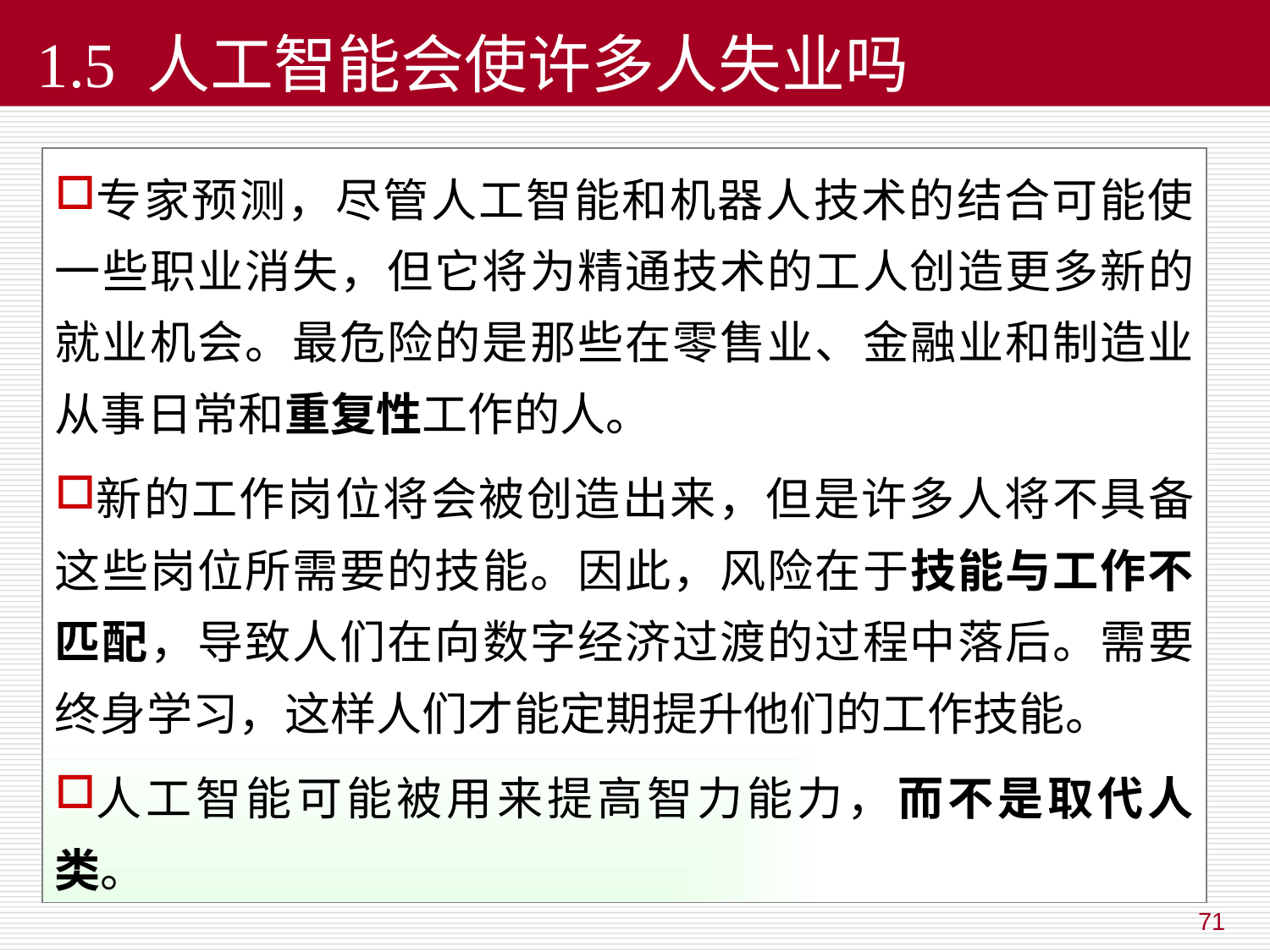

1.5 人工智能会使许多人失业吗
专家预测，尽管人工智能和机器人技术的结合可能使一些职业消失，但它将为精通技术的工人创造更多新的就业机会。最危险的是那些在零售业、金融业和制造业从事日常和重复性工作的人。
新的工作岗位将会被创造出来，但是许多人将不具备这些岗位所需要的技能。因此，风险在于技能与工作不匹配，导致人们在向数字经济过渡的过程中落后。需要终身学习，这样人们才能定期提升他们的工作技能。
人工智能可能被用来提高智力能力，而不是取代人类。
71